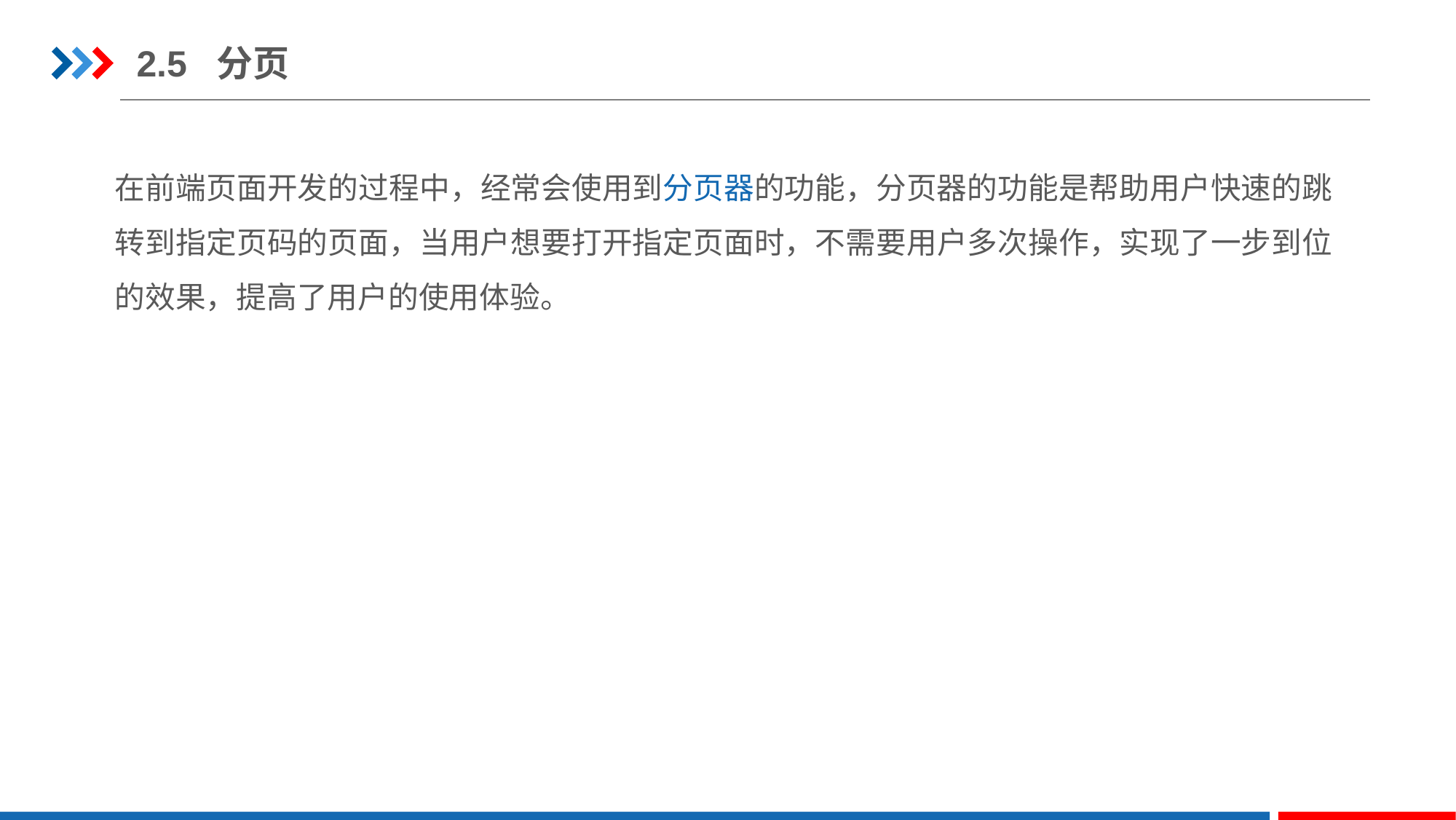

2.5  分页
在前端页面开发的过程中，经常会使用到分页器的功能，分页器的功能是帮助用户快速的跳转到指定页码的页面，当用户想要打开指定页面时，不需要用户多次操作，实现了一步到位的效果，提高了用户的使用体验。